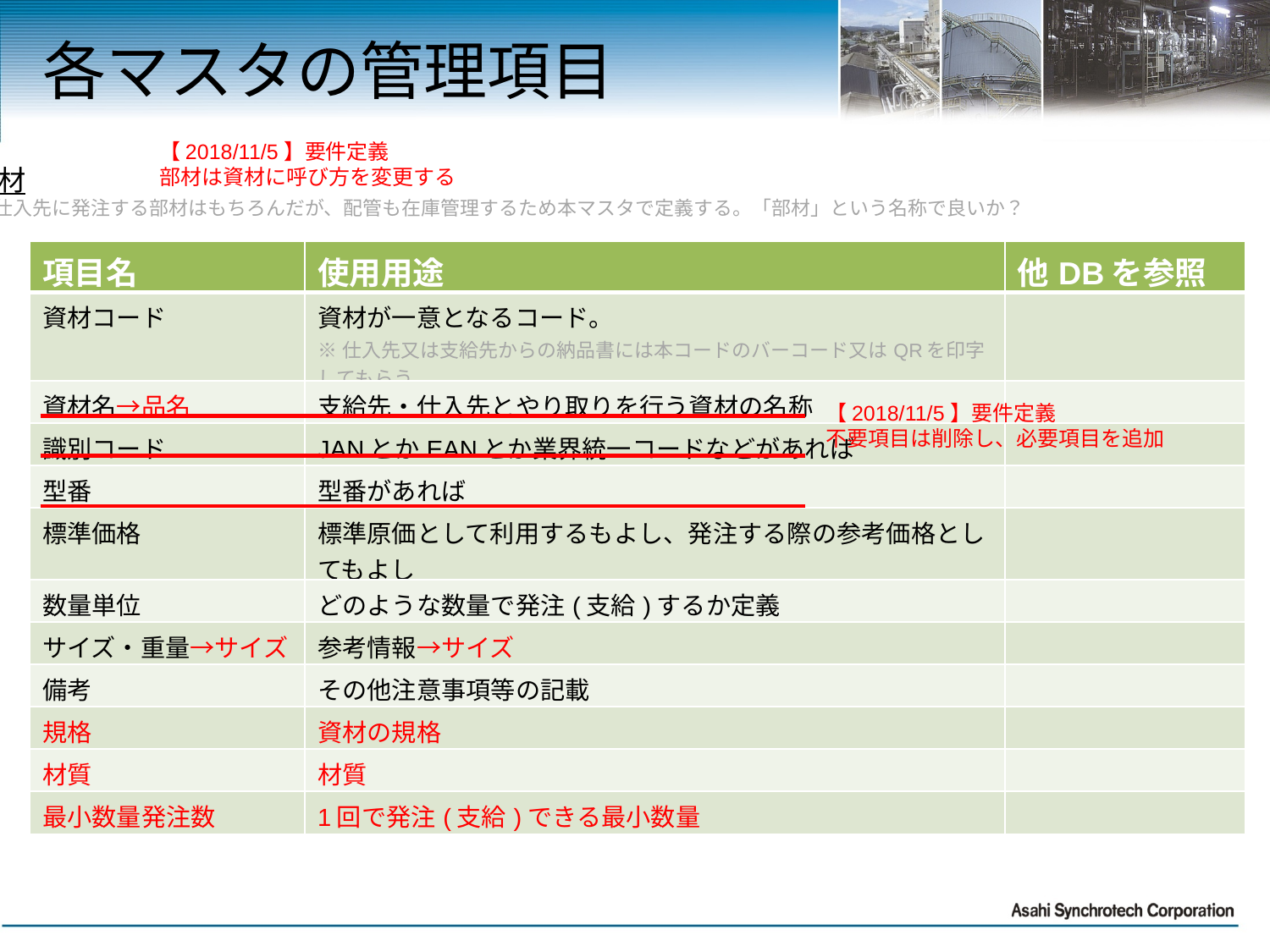

# 各マスタの管理項目
【2018/11/5】要件定義
部材は資材に呼び方を変更する
資材
※仕入先に発注する部材はもちろんだが、配管も在庫管理するため本マスタで定義する。「部材」という名称で良いか？
| 項目名 | 使用用途 | 他DBを参照 |
| --- | --- | --- |
| 資材コード | 資材が一意となるコード。 ※仕入先又は支給先からの納品書には本コードのバーコード又はQRを印字してもらう |  |
| 資材名→品名 | 支給先・仕入先とやり取りを行う資材の名称 |  |
| 識別コード | JANとかEANとか業界統一コードなどがあれば |  |
| 型番 | 型番があれば |  |
| 標準価格 | 標準原価として利用するもよし、発注する際の参考価格としてもよし |  |
| 数量単位 | どのような数量で発注(支給)するか定義 |  |
| サイズ・重量→サイズ | 参考情報→サイズ |  |
| 備考 | その他注意事項等の記載 |  |
| 規格 | 資材の規格 |  |
| 材質 | 材質 |  |
| 最小数量発注数 | 1回で発注(支給)できる最小数量 |  |
【2018/11/5】要件定義
不要項目は削除し、必要項目を追加